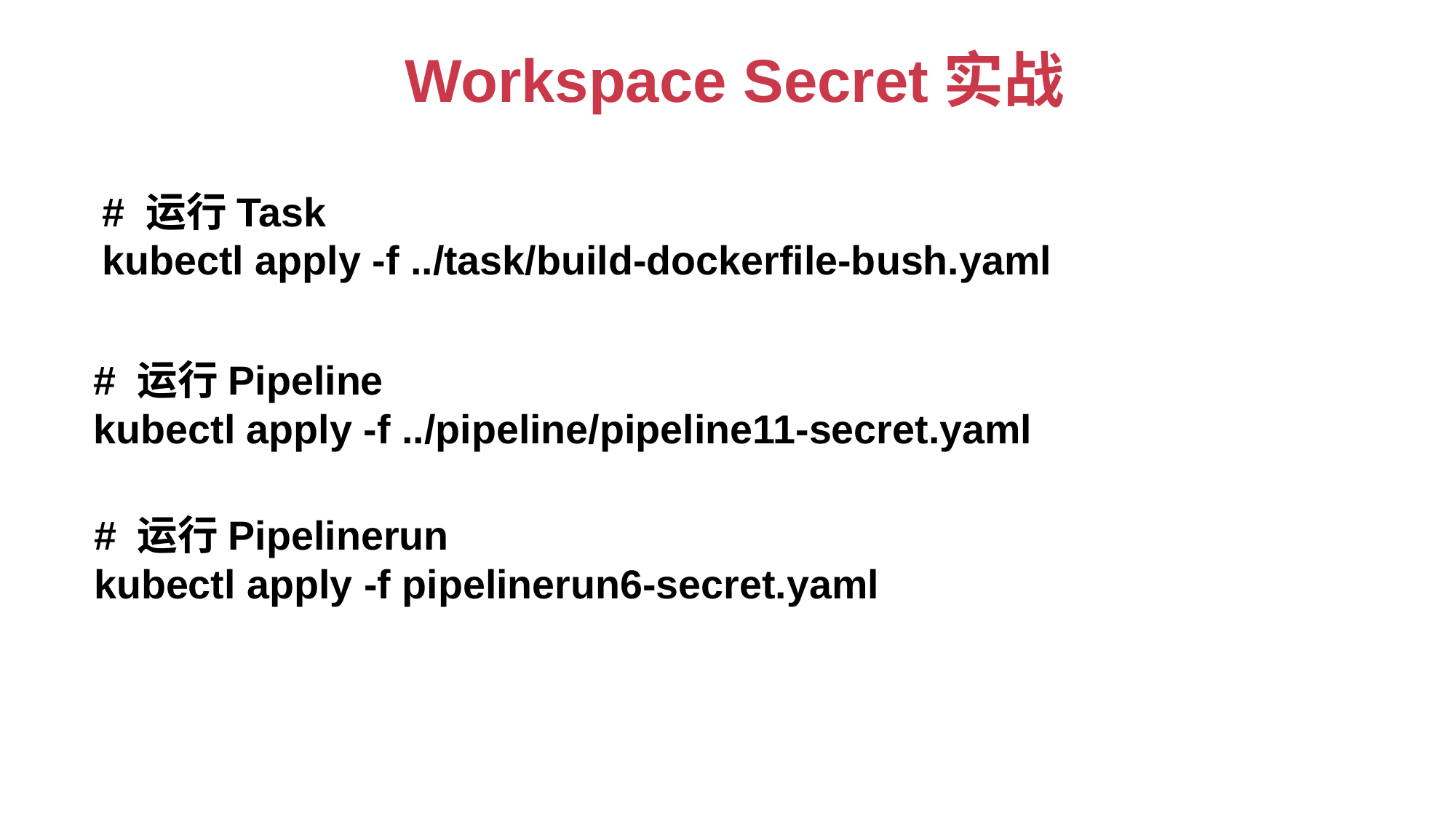

Workspace Secret实战
# 运行Task
kubectl apply -f ../task/build-dockerfile-bush.yaml

# 运行Pipeline
kubectl apply -f ../pipeline/pipeline11-secret.yaml

# 运行Pipelinerun
kubectl apply -f pipelinerun6-secret.yaml